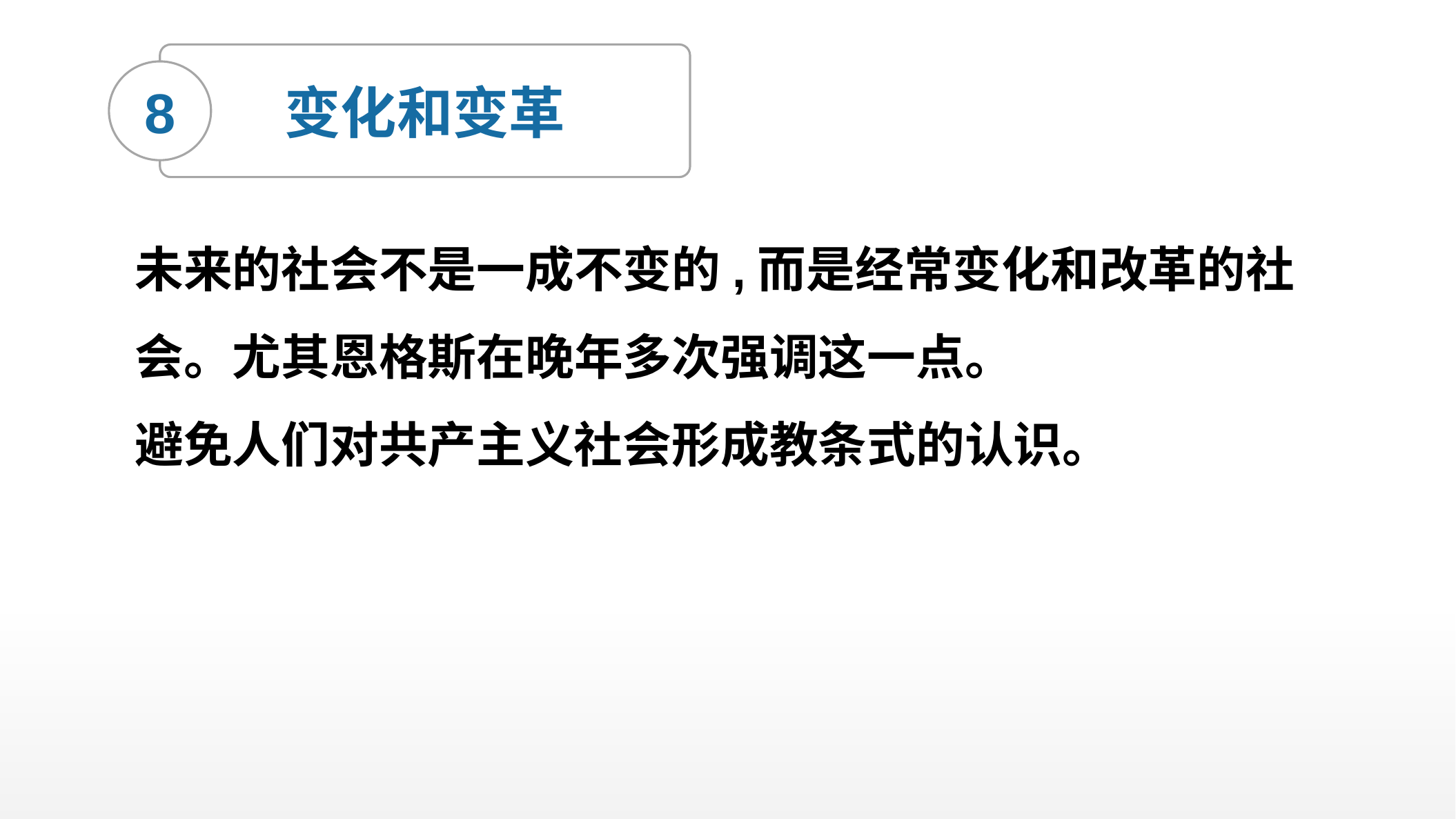

变化和变革
8
未来的社会不是一成不变的,而是经常变化和改革的社会。尤其恩格斯在晚年多次强调这一点。
避免人们对共产主义社会形成教条式的认识。